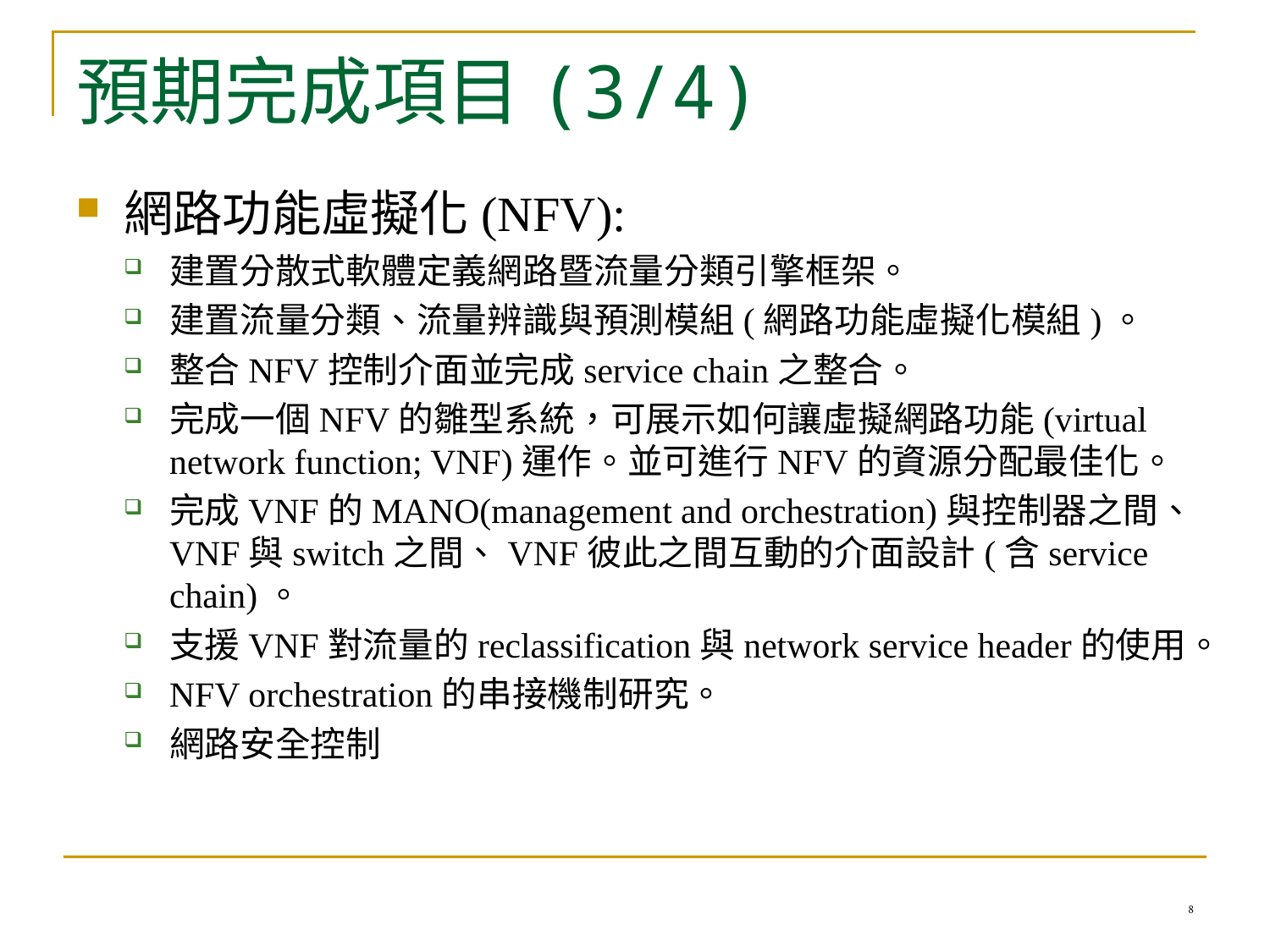

# 預期完成項目(3/4)
網路功能虛擬化(NFV):
建置分散式軟體定義網路暨流量分類引擎框架。
建置流量分類、流量辨識與預測模組(網路功能虛擬化模組)。
整合NFV控制介面並完成service chain之整合。
完成一個NFV的雛型系統，可展示如何讓虛擬網路功能(virtual network function; VNF)運作。並可進行NFV的資源分配最佳化。
完成VNF的MANO(management and orchestration)與控制器之間、VNF與switch之間、VNF彼此之間互動的介面設計(含service chain)。
支援VNF對流量的reclassification與network service header的使用。
NFV orchestration的串接機制研究。
網路安全控制

8